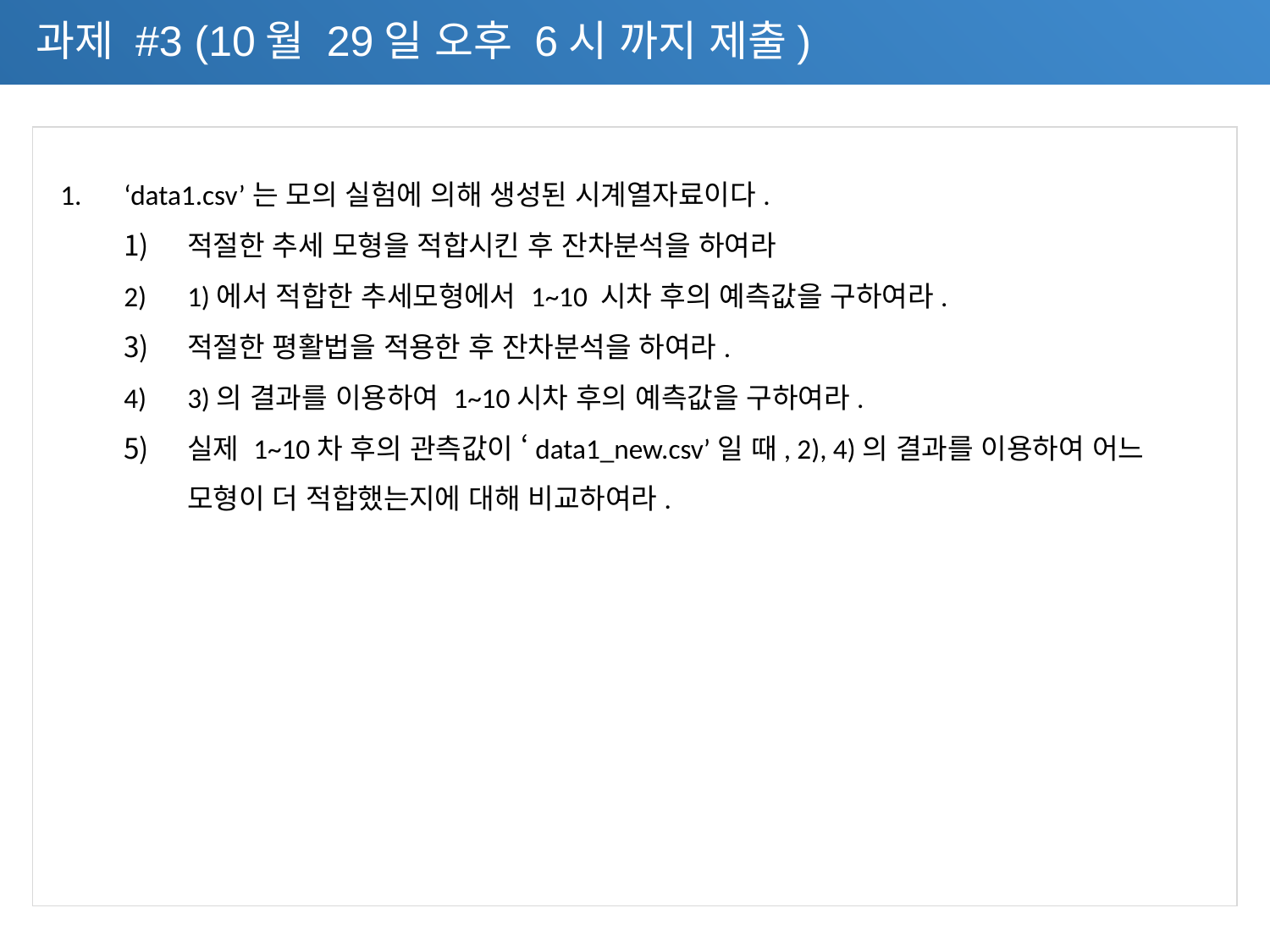

과제 #3 (10월 29일 오후 6시 까지 제출)
‘data1.csv’는 모의 실험에 의해 생성된 시계열자료이다.
적절한 추세 모형을 적합시킨 후 잔차분석을 하여라
1)에서 적합한 추세모형에서 1~10 시차 후의 예측값을 구하여라.
적절한 평활법을 적용한 후 잔차분석을 하여라.
3)의 결과를 이용하여 1~10시차 후의 예측값을 구하여라.
실제 1~10차 후의 관측값이 ‘data1_new.csv’일 때, 2), 4)의 결과를 이용하여 어느 모형이 더 적합했는지에 대해 비교하여라.